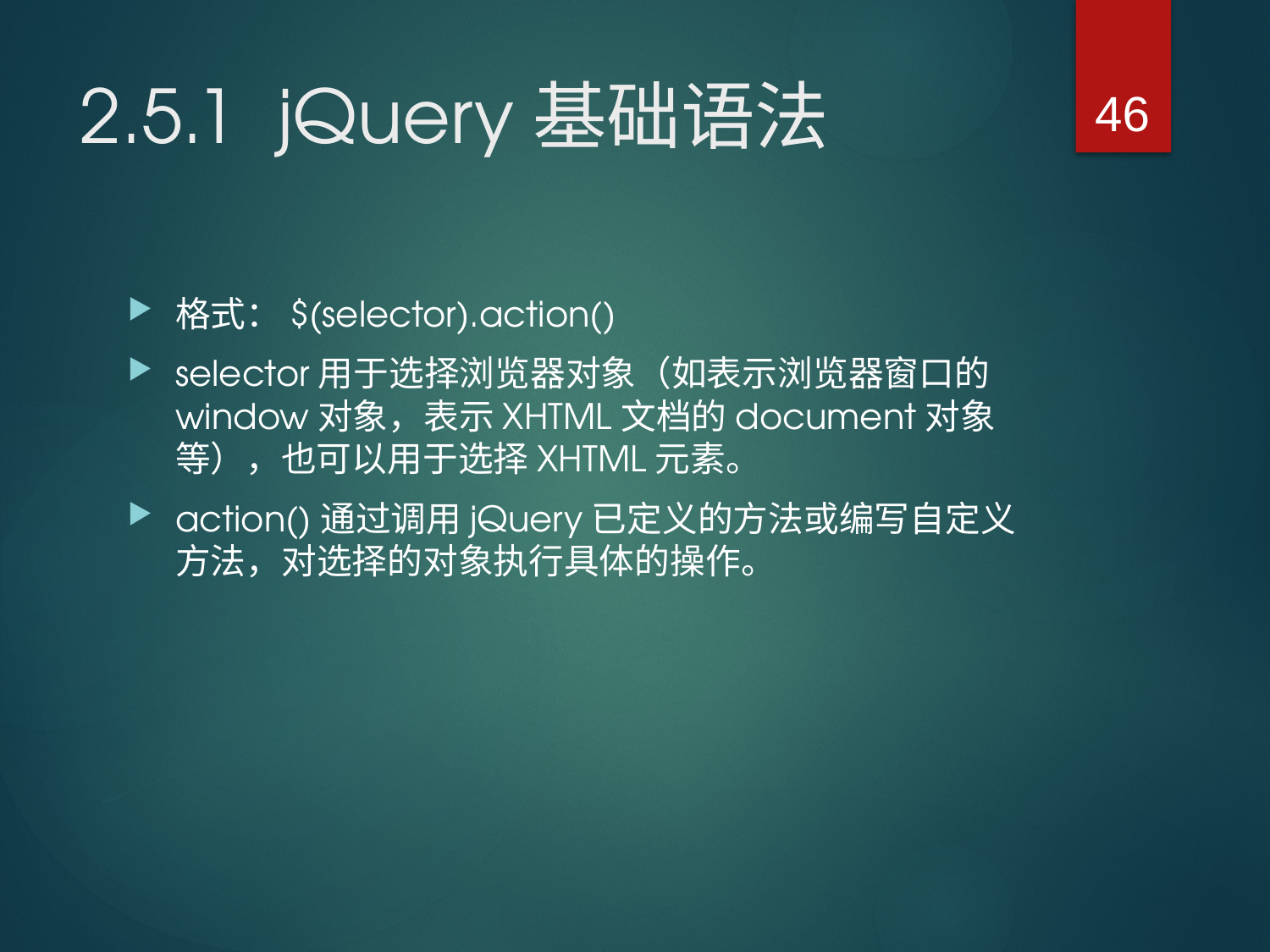

46
# 2.5.1  jQuery基础语法
格式：$(selector).action()
selector用于选择浏览器对象（如表示浏览器窗口的window对象，表示XHTML文档的document对象等），也可以用于选择XHTML元素。
action()通过调用jQuery已定义的方法或编写自定义方法，对选择的对象执行具体的操作。